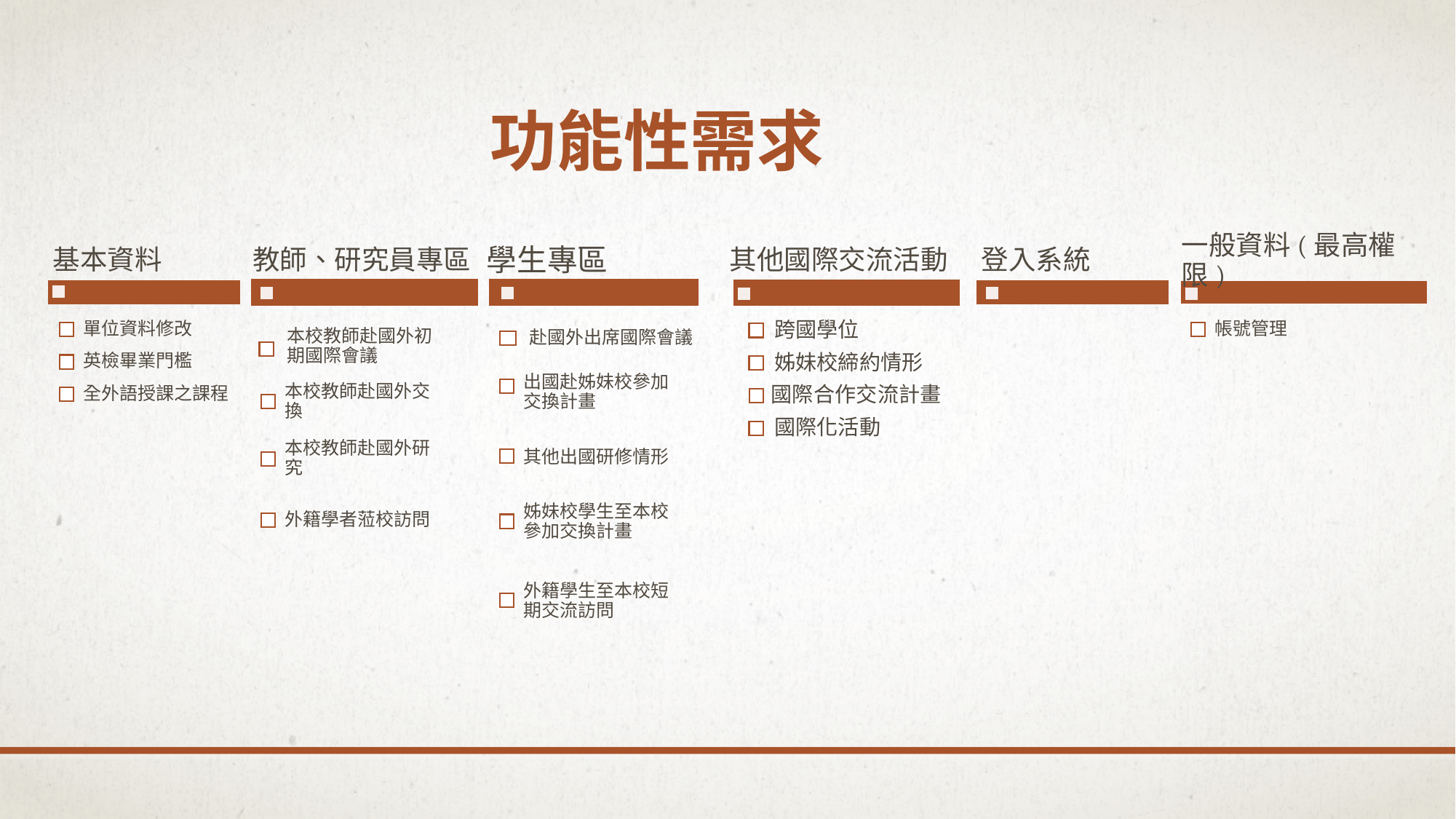

# 功能性需求
基本資料
單位資料修改
英檢畢業門檻
全外語授課之課程
教師、研究員專區
本校教師赴國外初期國際會議
本校教師赴國外交換
本校教師赴國外研究
外籍學者蒞校訪問
學生專區
    赴國外出席國際會議
出國赴姊妹校參加交換計畫
其他出國研修情形
姊妹校學生至本校參加交換計畫
外籍學生至本校短期交流訪問
其他國際交流活動
跨國學位
姊妹校締約情形
國際合作交流計畫
國際化活動
登入系統
一般資料(最高權限)
帳號管理